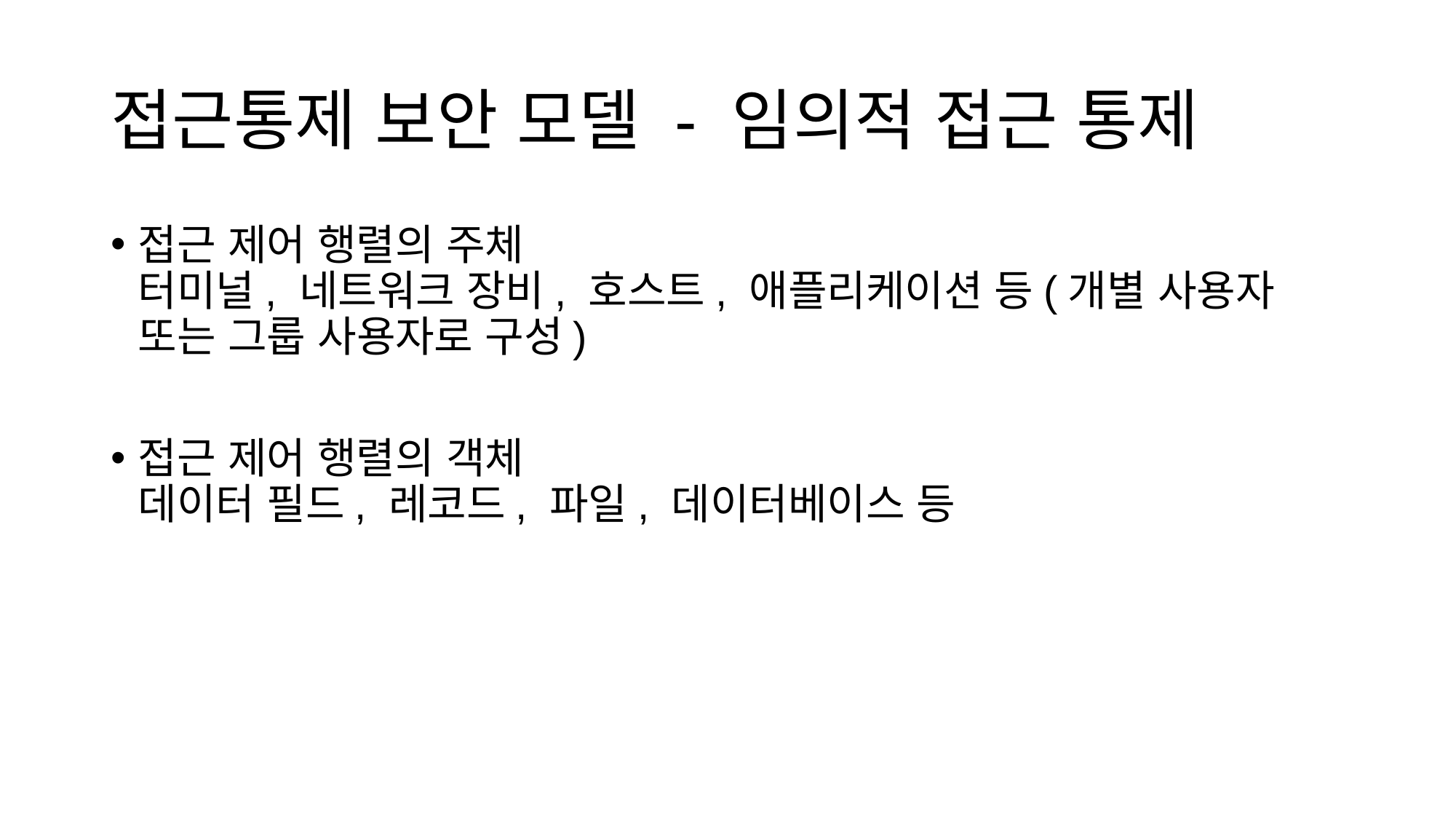

# 접근통제 보안 모델 - 임의적 접근 통제
접근 제어 행렬의 주체
터미널, 네트워크 장비, 호스트, 애플리케이션 등(개별 사용자 또는 그룹 사용자로 구성)

접근 제어 행렬의 객체
데이터 필드, 레코드, 파일, 데이터베이스 등